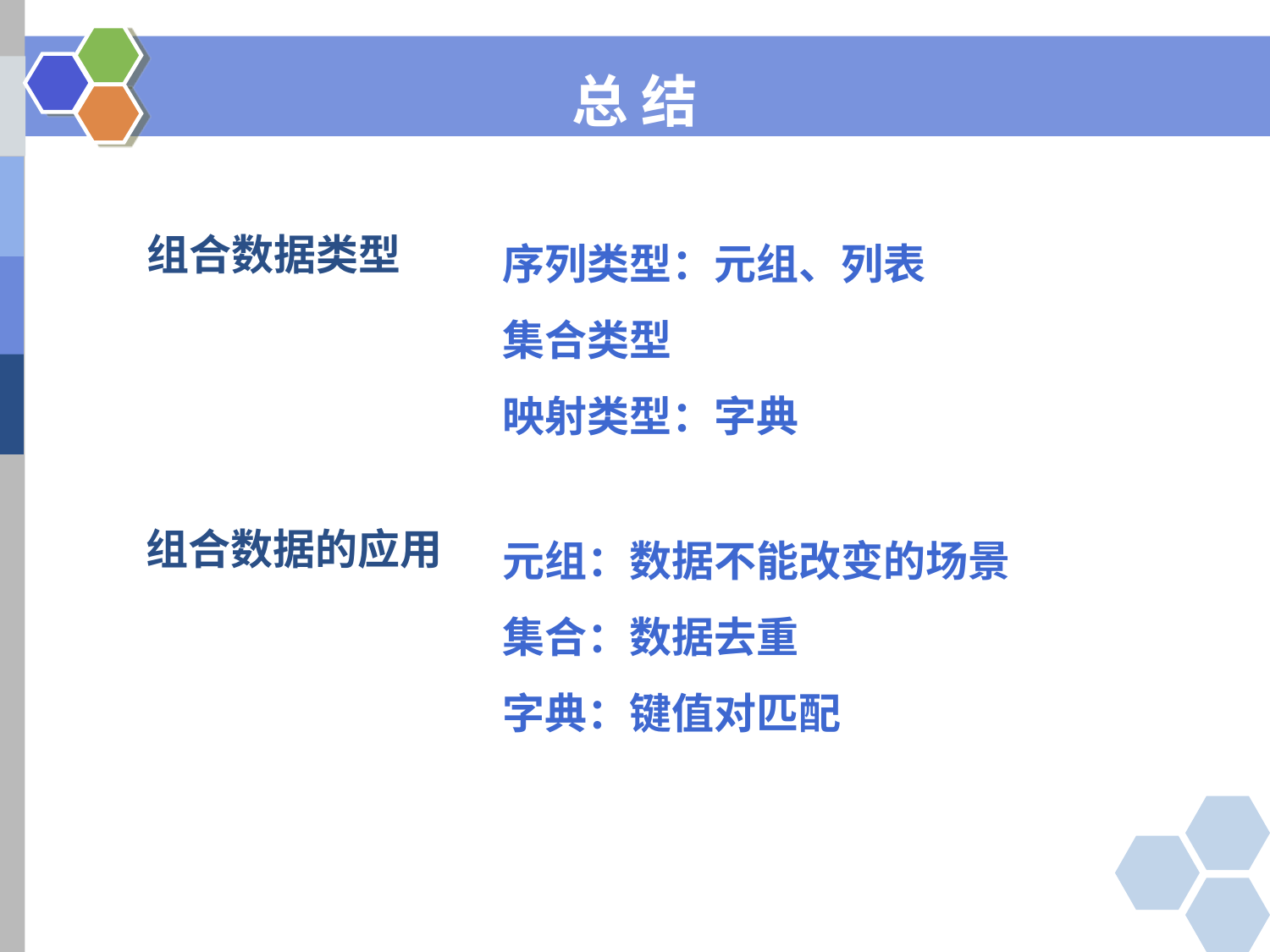

总 结

组合数据类型
序列类型：元组、列表
集合类型
映射类型：字典

组合数据的应用
元组：数据不能改变的场景
集合：数据去重
字典：键值对匹配